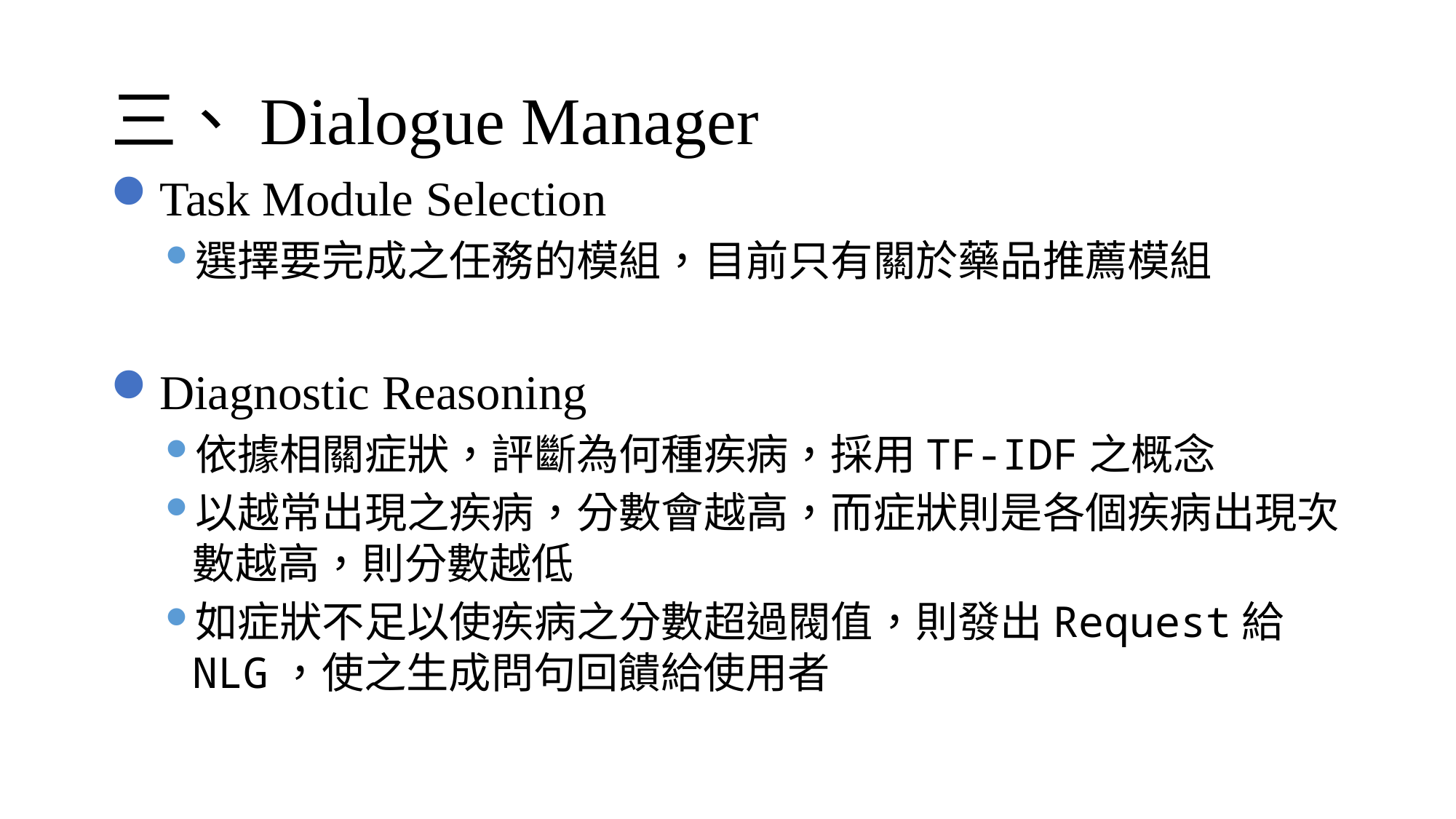

# 三、Dialogue Manager
Task Module Selection
選擇要完成之任務的模組，目前只有關於藥品推薦模組

Diagnostic Reasoning
依據相關症狀，評斷為何種疾病，採用TF-IDF之概念
以越常出現之疾病，分數會越高，而症狀則是各個疾病出現次數越高，則分數越低
如症狀不足以使疾病之分數超過閥值，則發出Request給NLG，使之生成問句回饋給使用者